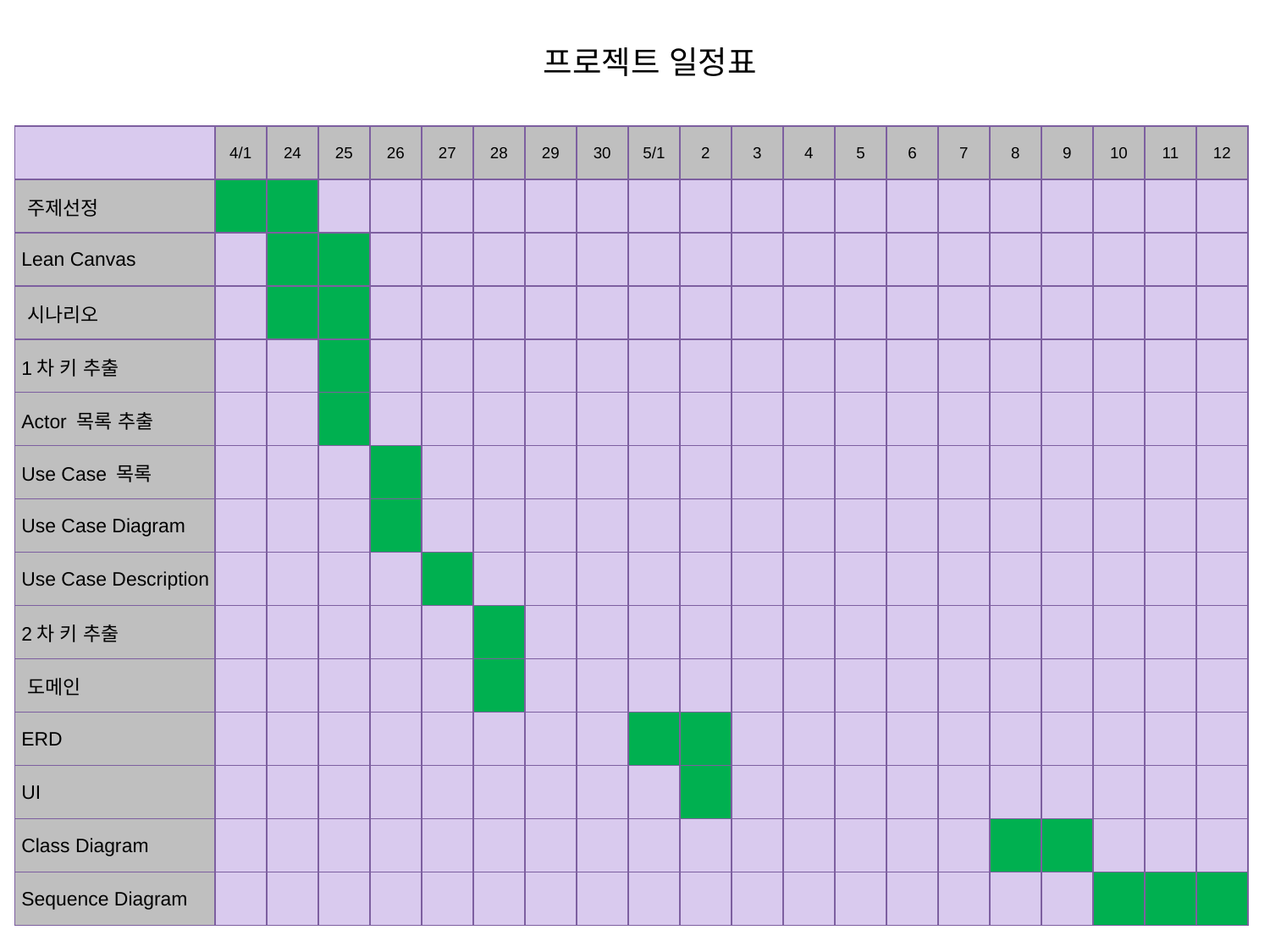

프로젝트 일정표
|  | 4/1 | 24 | 25 | 26 | 27 | 28 | 29 | 30 | 5/1 | 2 | 3 | 4 | 5 | 6 | 7 | 8 | 9 | 10 | 11 | 12 |
| --- | --- | --- | --- | --- | --- | --- | --- | --- | --- | --- | --- | --- | --- | --- | --- | --- | --- | --- | --- | --- |
| 주제선정 |  |  |  |  |  |  |  |  |  |  |  |  |  |  |  |  |  |  |  |  |
| Lean Canvas |  |  |  |  |  |  |  |  |  |  |  |  |  |  |  |  |  |  |  |  |
| 시나리오 |  |  |  |  |  |  |  |  |  |  |  |  |  |  |  |  |  |  |  |  |
| 1차 키 추출 |  |  |  |  |  |  |  |  |  |  |  |  |  |  |  |  |  |  |  |  |
| Actor 목록 추출 |  |  |  |  |  |  |  |  |  |  |  |  |  |  |  |  |  |  |  |  |
| Use Case 목록 |  |  |  |  |  |  |  |  |  |  |  |  |  |  |  |  |  |  |  |  |
| Use Case Diagram |  |  |  |  |  |  |  |  |  |  |  |  |  |  |  |  |  |  |  |  |
| Use Case Description |  |  |  |  |  |  |  |  |  |  |  |  |  |  |  |  |  |  |  |  |
| 2차 키 추출 |  |  |  |  |  |  |  |  |  |  |  |  |  |  |  |  |  |  |  |  |
| 도메인 |  |  |  |  |  |  |  |  |  |  |  |  |  |  |  |  |  |  |  |  |
| ERD |  |  |  |  |  |  |  |  |  |  |  |  |  |  |  |  |  |  |  |  |
| UI |  |  |  |  |  |  |  |  |  |  |  |  |  |  |  |  |  |  |  |  |
| Class Diagram |  |  |  |  |  |  |  |  |  |  |  |  |  |  |  |  |  |  |  |  |
| Sequence Diagram |  |  |  |  |  |  |  |  |  |  |  |  |  |  |  |  |  |  |  |  |